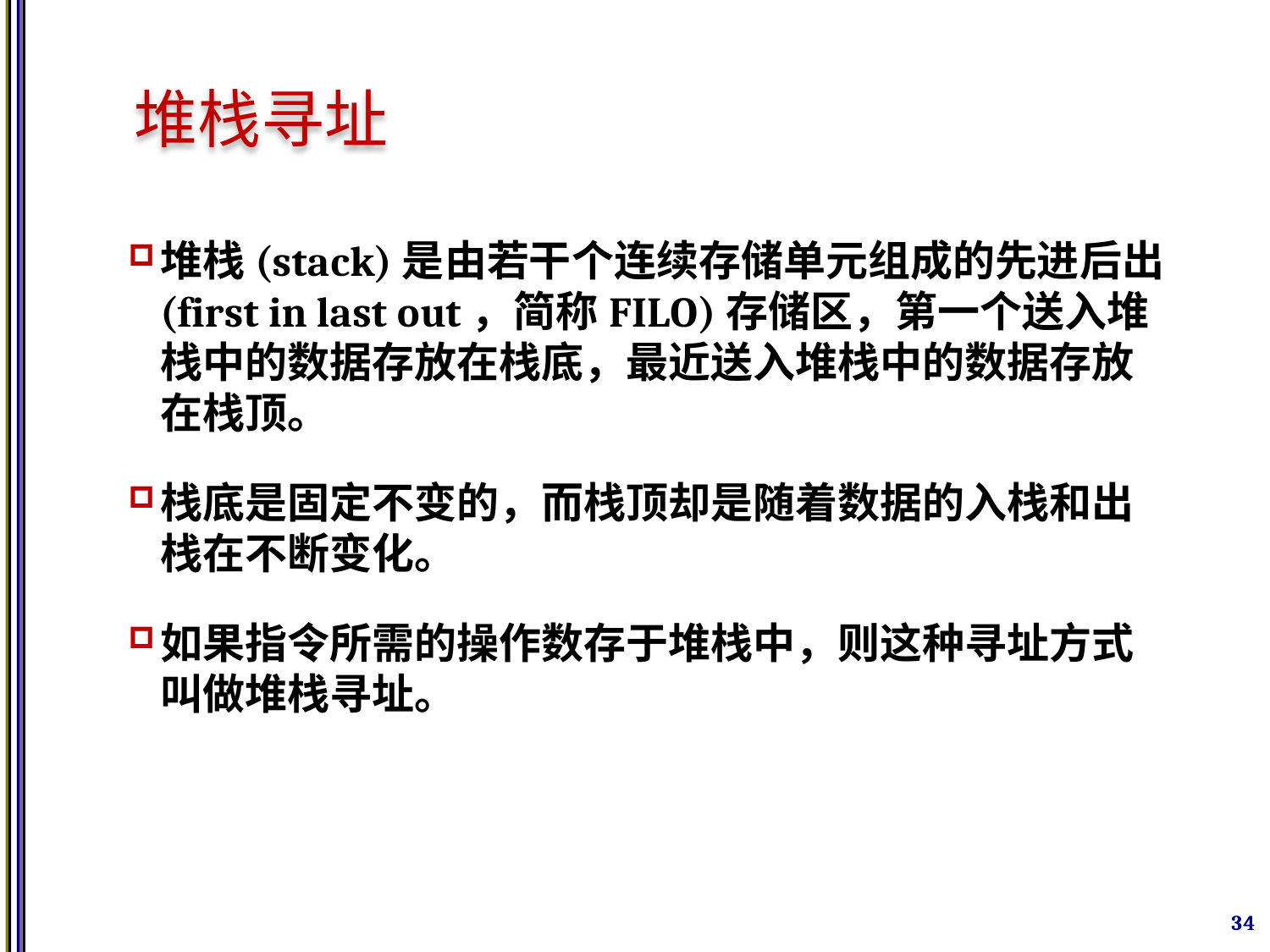

# 堆栈寻址
堆栈(stack)是由若干个连续存储单元组成的先进后出(first in last out，简称FILO)存储区，第一个送入堆栈中的数据存放在栈底，最近送入堆栈中的数据存放在栈顶。
栈底是固定不变的，而栈顶却是随着数据的入栈和出栈在不断变化。
如果指令所需的操作数存于堆栈中，则这种寻址方式叫做堆栈寻址。
34